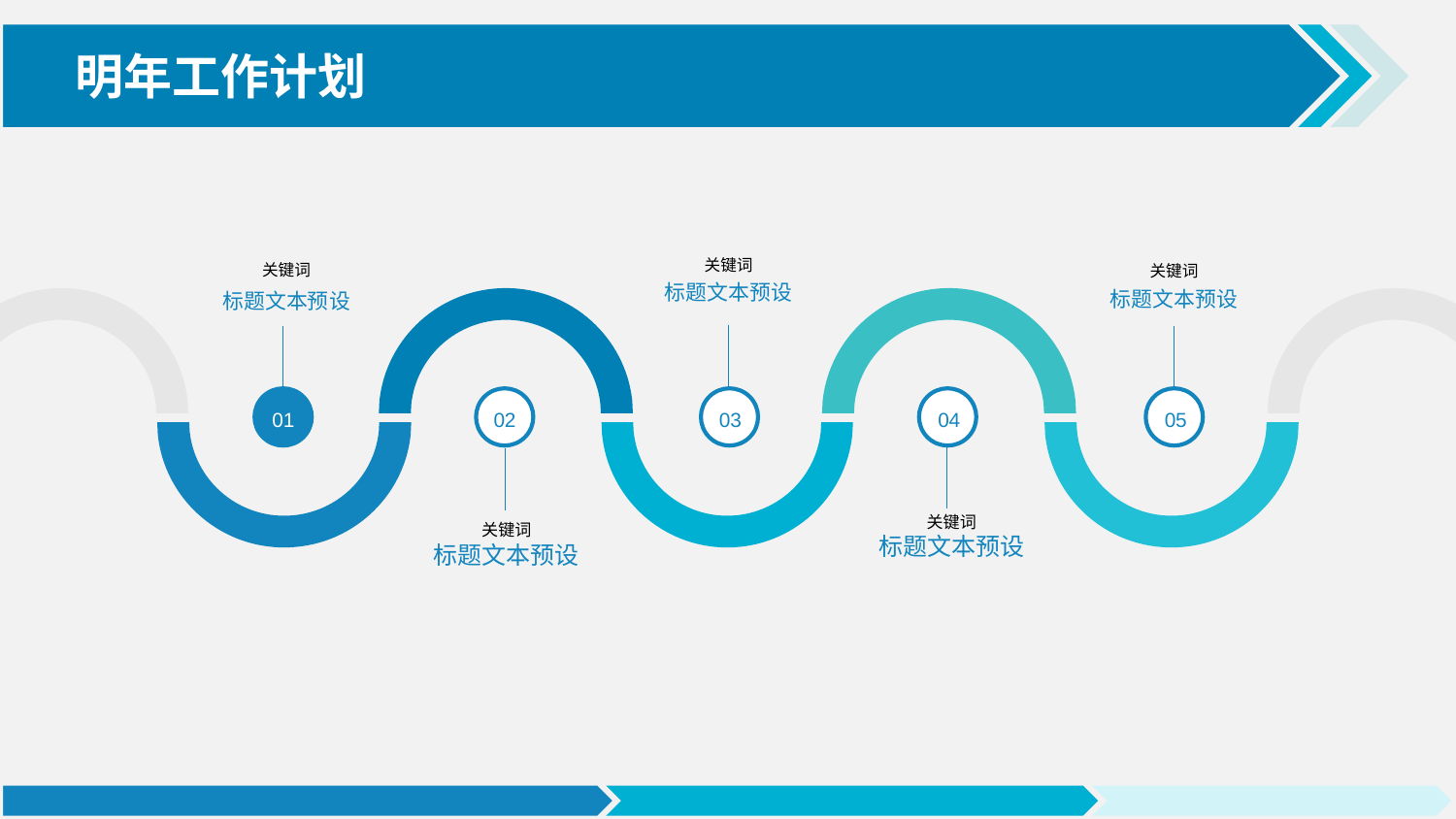

明年工作计划
关键词
标题文本预设
关键词
标题文本预设
关键词
标题文本预设

01
02
03
04
05

关键词
标题文本预设
关键词
标题文本预设